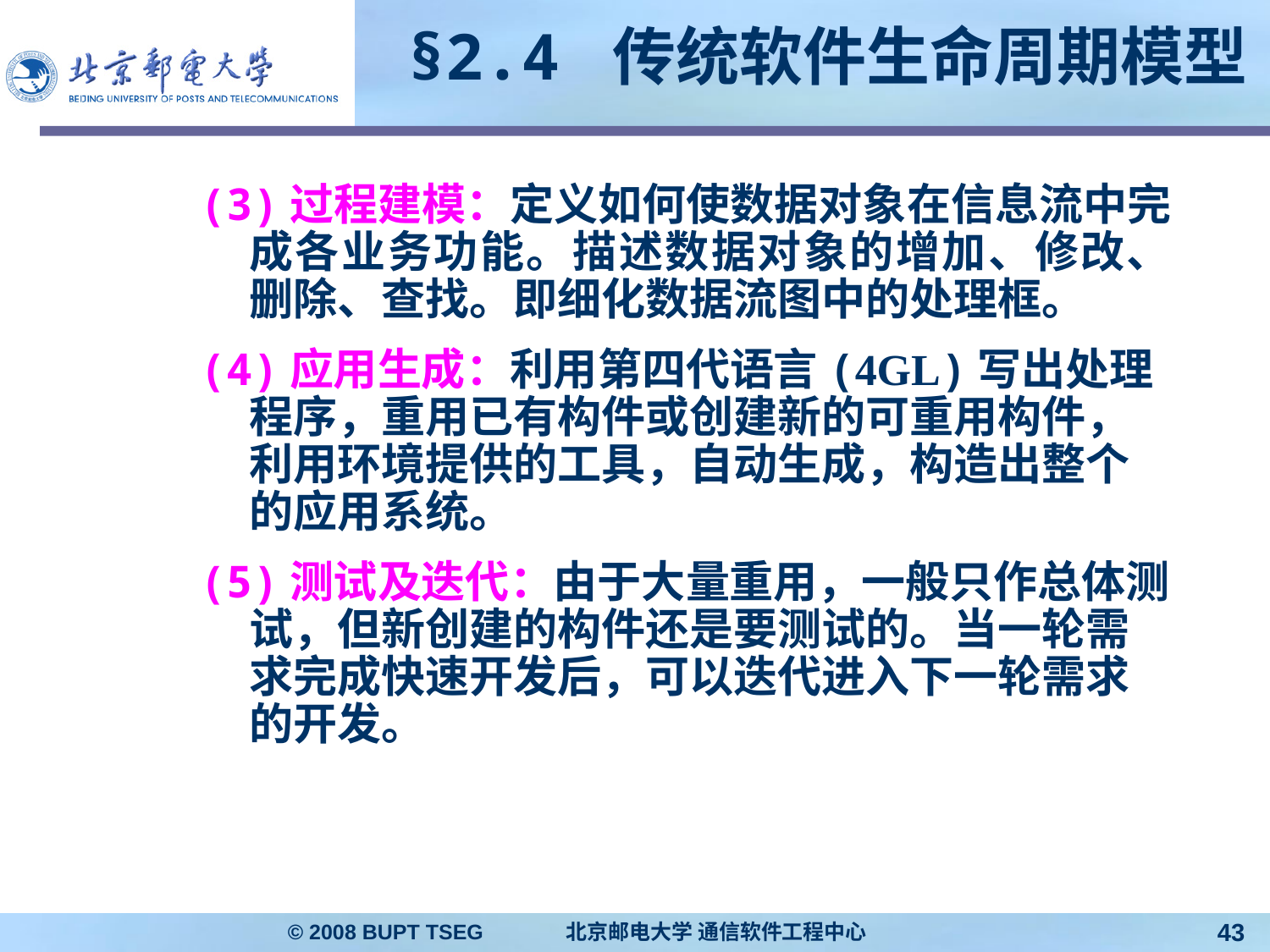

# §2.4 传统软件生命周期模型
(3)过程建模：定义如何使数据对象在信息流中完成各业务功能。描述数据对象的增加、修改、删除、查找。即细化数据流图中的处理框。
(4)应用生成：利用第四代语言(4GL)写出处理程序，重用已有构件或创建新的可重用构件，利用环境提供的工具，自动生成，构造出整个的应用系统。
(5)测试及迭代：由于大量重用，一般只作总体测试，但新创建的构件还是要测试的。当一轮需求完成快速开发后，可以迭代进入下一轮需求的开发。

© 2008 BUPT TSEG             北京邮电大学 通信软件工程中心